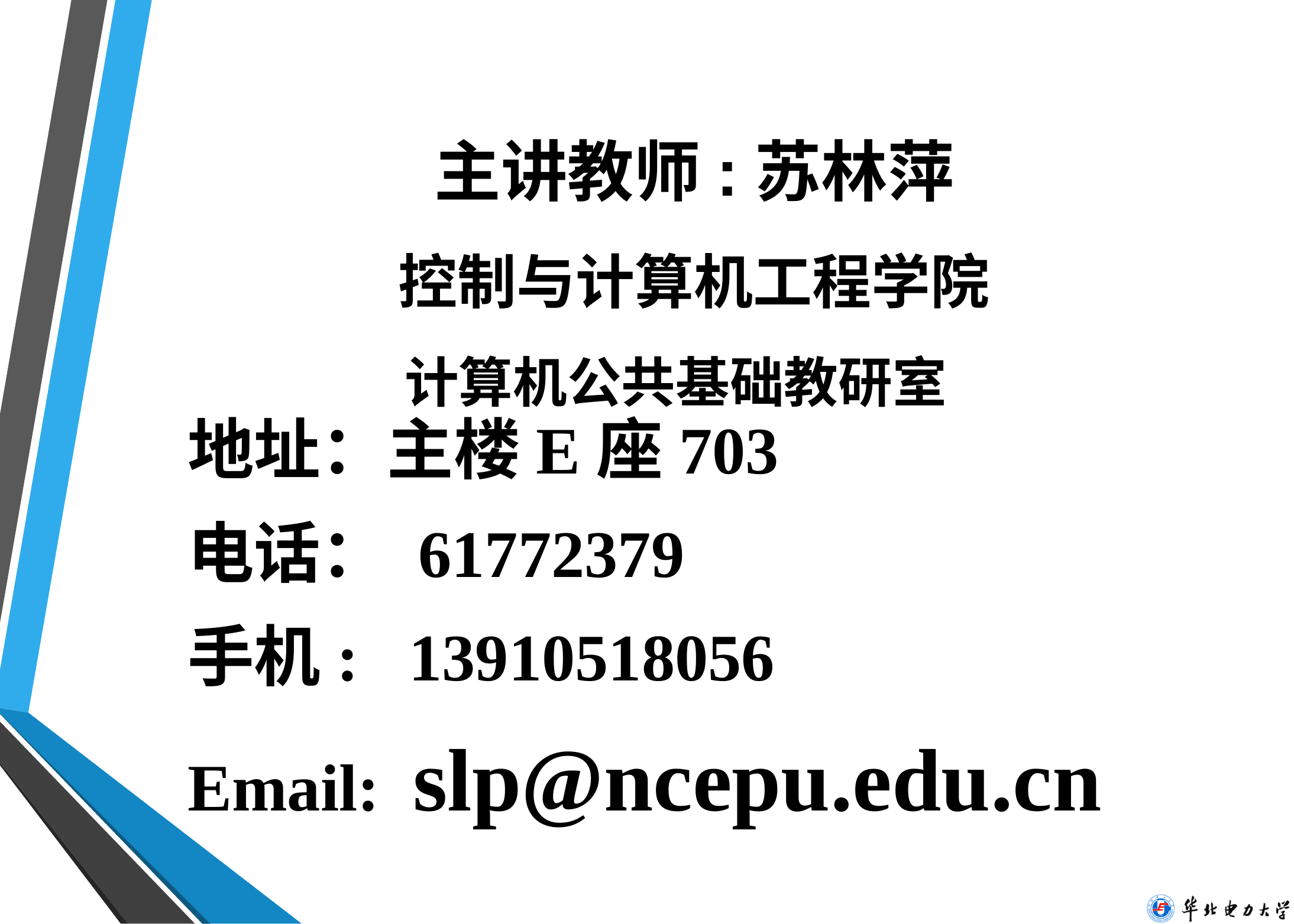

# 主讲教师:苏林萍 控制与计算机工程学院 计算机公共基础教研室
地址：主楼E座703
电话： 61772379
手机:   13910518056
Email:  slp@ncepu.edu.cn